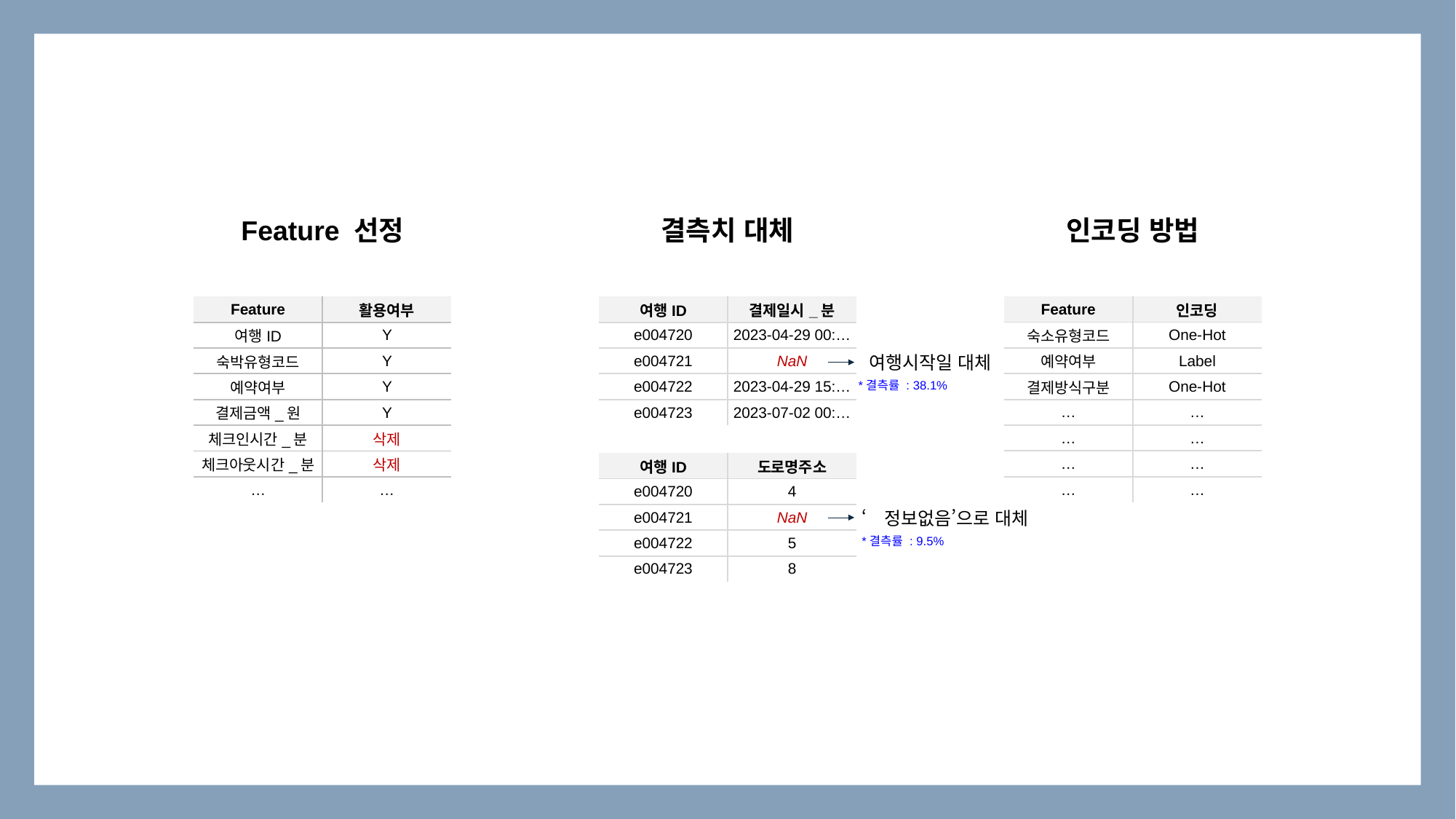

숙박소비내역 테이블

Feature 선정
결측치 대체
인코딩 방법
| Feature | 인코딩 |
| --- | --- |
| 숙소유형코드 | One-Hot |
| 예약여부 | Label |
| 결제방식구분 | One-Hot |
| … | … |
| … | … |
| … | … |
| … | … |
| Feature | 활용여부 |
| --- | --- |
| 여행ID | Y |
| 숙박유형코드 | Y |
| 예약여부 | Y |
| 결제금액\_원 | Y |
| 체크인시간\_분 | 삭제 |
| 체크아웃시간\_분 | 삭제 |
| … | … |
| 여행ID | 결제일시\_분 |
| --- | --- |
| e004720 | 2023-04-29 00:… |
| e004721 | NaN |
| e004722 | 2023-04-29 15:… |
| e004723 | 2023-07-02 00:… |
여행시작일 대체
*결측률 : 38.1%
| 여행ID | 도로명주소 |
| --- | --- |
| e004720 | 4 |
| e004721 | NaN |
| e004722 | 5 |
| e004723 | 8 |
‘정보없음’으로 대체
*결측률 : 9.5%